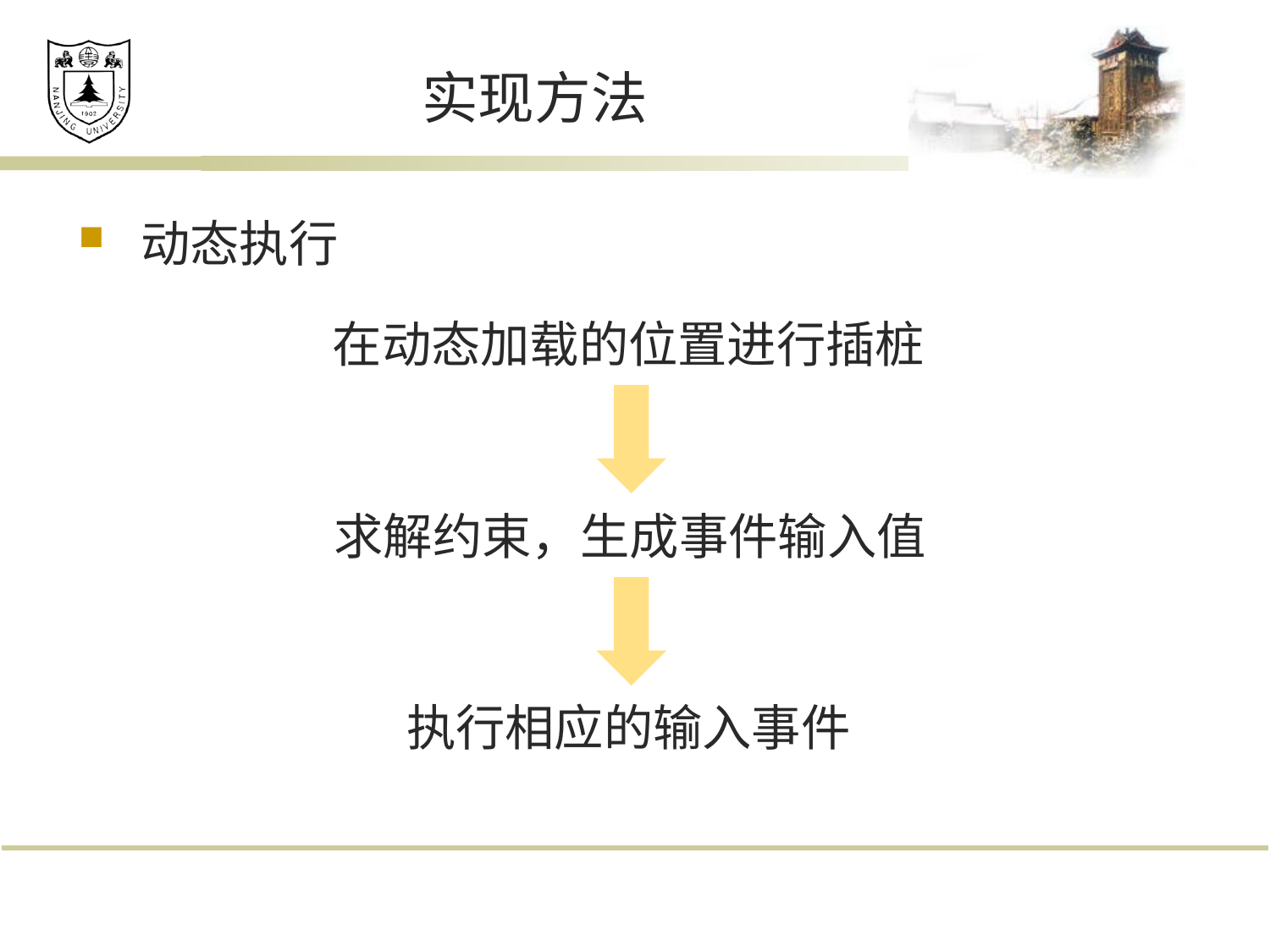

# 实现方法
动态执行

在动态加载的位置进行插桩

求解约束，生成事件输入值

执行相应的输入事件

6